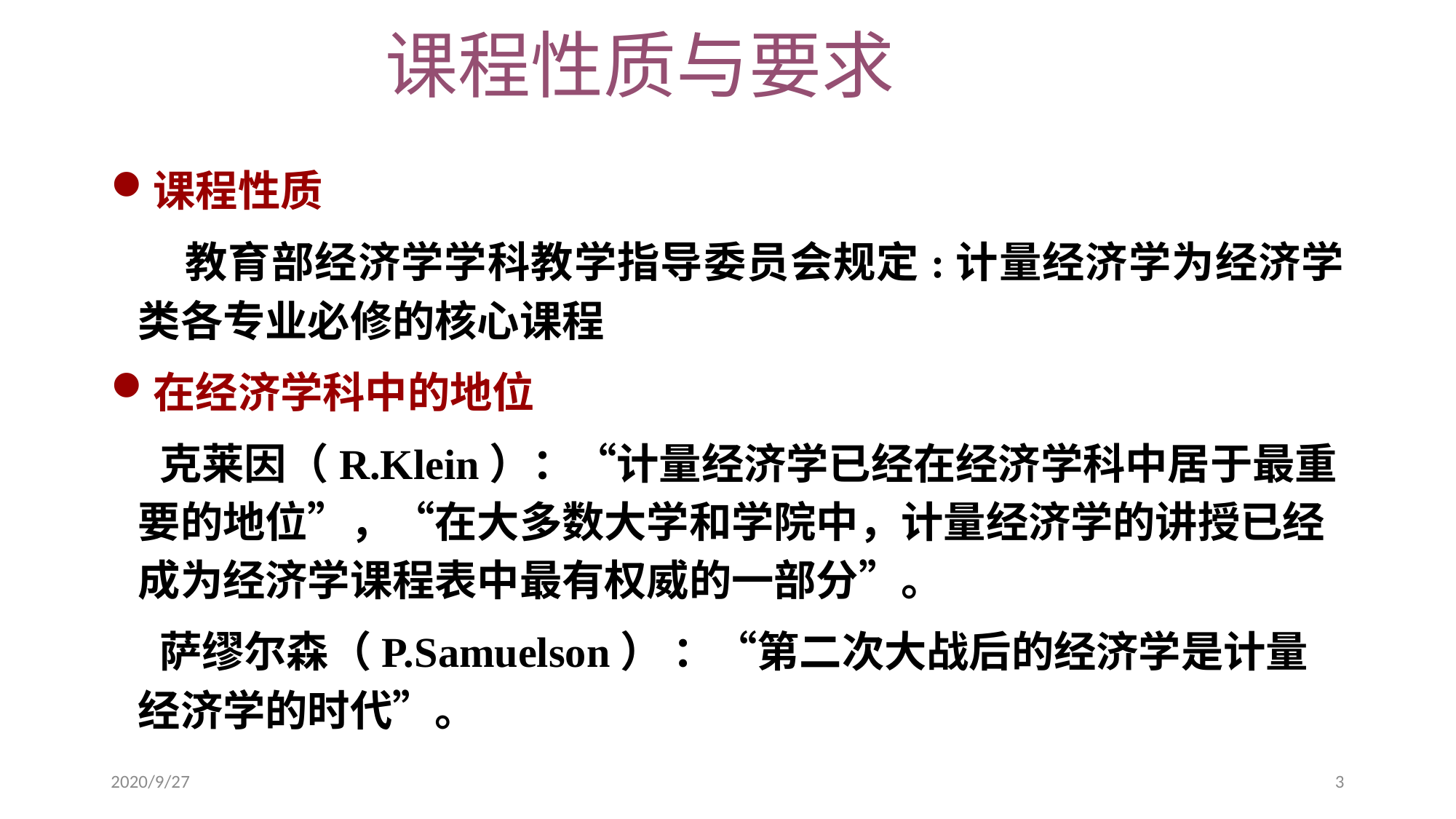

# 课程性质与要求
课程性质
      教育部经济学学科教学指导委员会规定:计量经济学为经济学类各专业必修的核心课程
在经济学科中的地位
    克莱因（R.Klein）：“计量经济学已经在经济学科中居于最重要的地位”，“在大多数大学和学院中，计量经济学的讲授已经成为经济学课程表中最有权威的一部分”。
    萨缪尔森（P.Samuelson） ：“第二次大战后的经济学是计量经济学的时代”。
2020/9/27
3